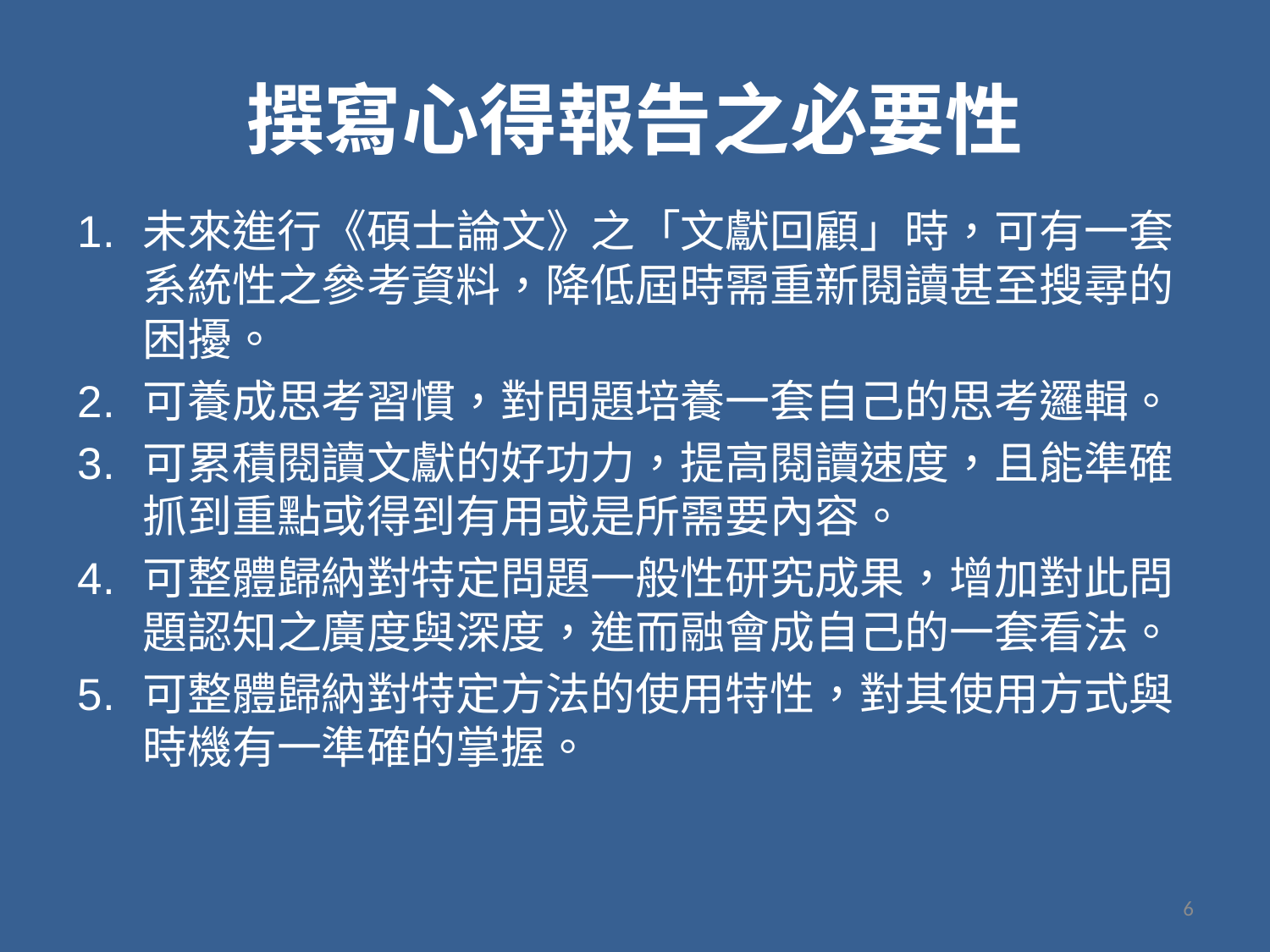

# 撰寫心得報告之必要性
未來進行《碩士論文》之「文獻回顧」時，可有一套系統性之參考資料，降低屆時需重新閱讀甚至搜尋的困擾。
可養成思考習慣，對問題培養一套自己的思考邏輯。
可累積閱讀文獻的好功力，提高閱讀速度，且能準確抓到重點或得到有用或是所需要內容。
可整體歸納對特定問題一般性研究成果，增加對此問題認知之廣度與深度，進而融會成自己的一套看法。
可整體歸納對特定方法的使用特性，對其使用方式與時機有一準確的掌握。

6